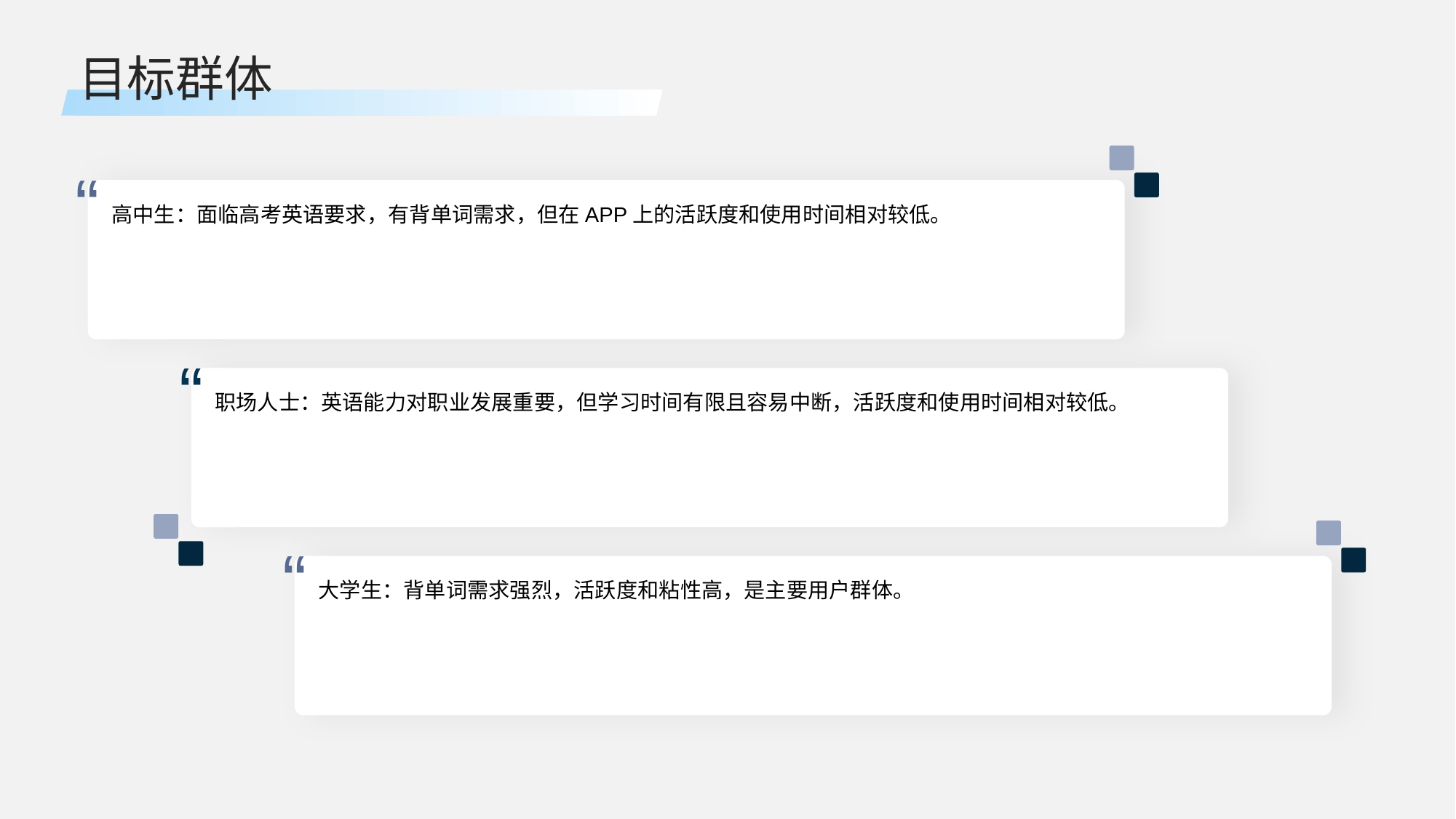

目标群体

“

高中生：面临高考英语要求，有背单词需求，但在APP上的活跃度和使用时间相对较低。
“

职场人士：英语能力对职业发展重要，但学习时间有限且容易中断，活跃度和使用时间相对较低。

“

大学生：背单词需求强烈，活跃度和粘性高，是主要用户群体。